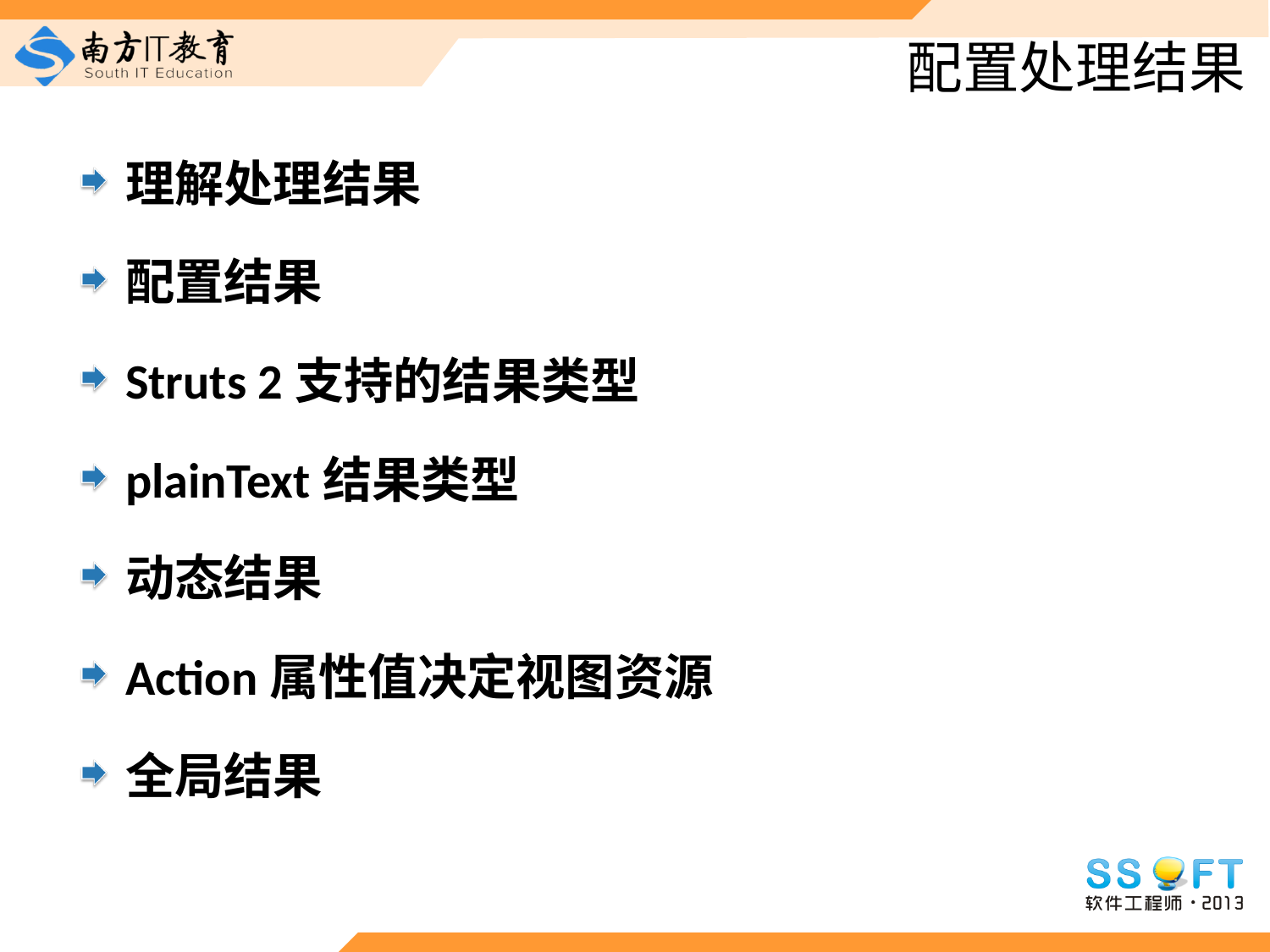

# 配置处理结果
理解处理结果
配置结果
Struts 2支持的结果类型
plainText结果类型
动态结果
Action属性值决定视图资源
全局结果